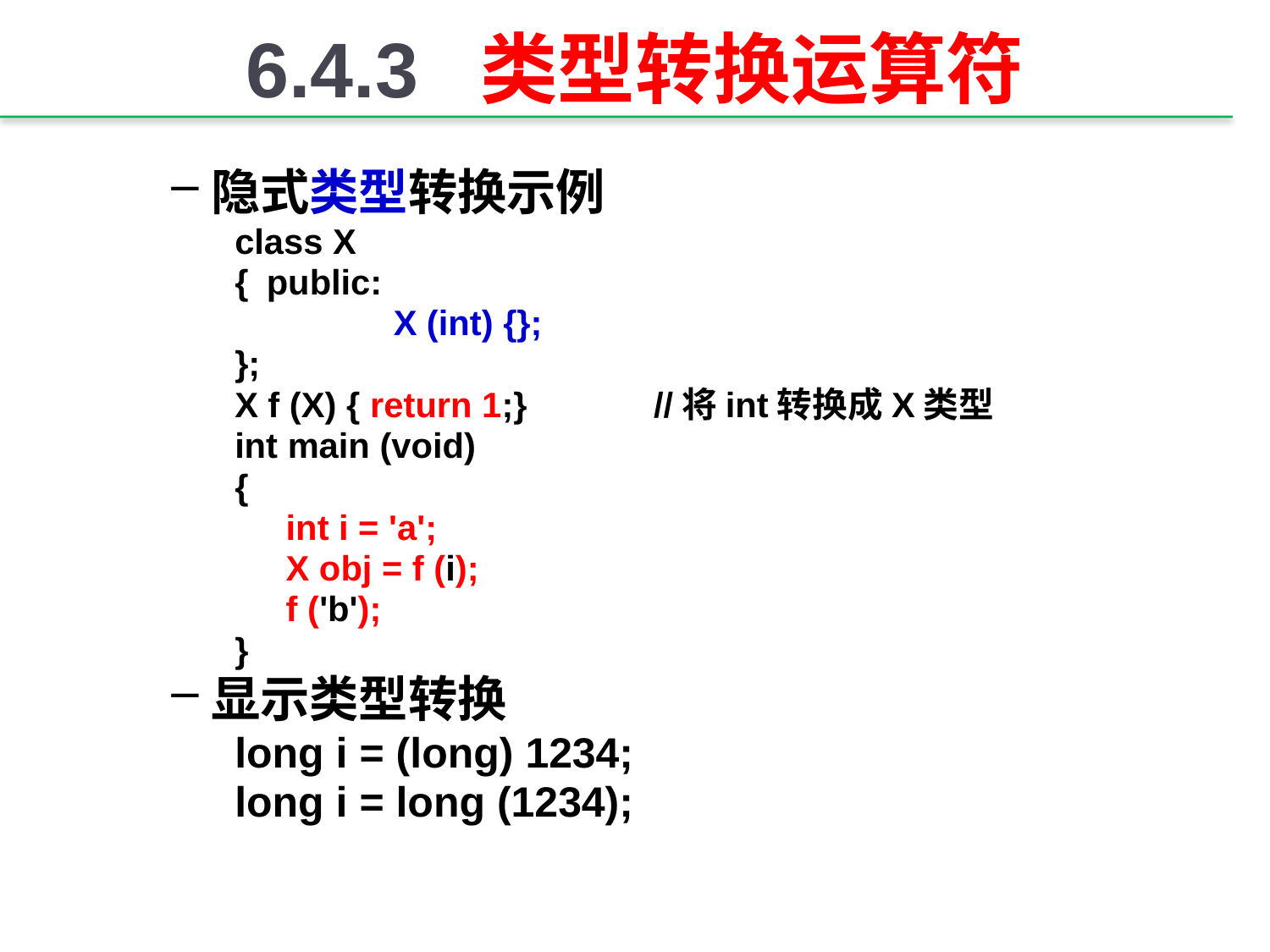

# 6.4.3  类型转换运算符
隐式类型转换示例
class X
{	public:
		X (int) {};
};
X f (X) { return 1;}             //将int转换成X类型
int main (void)
{
	  int i = 'a';
	  X obj = f (i);
	  f ('b');
}
显示类型转换
long i = (long) 1234;
long i = long (1234);